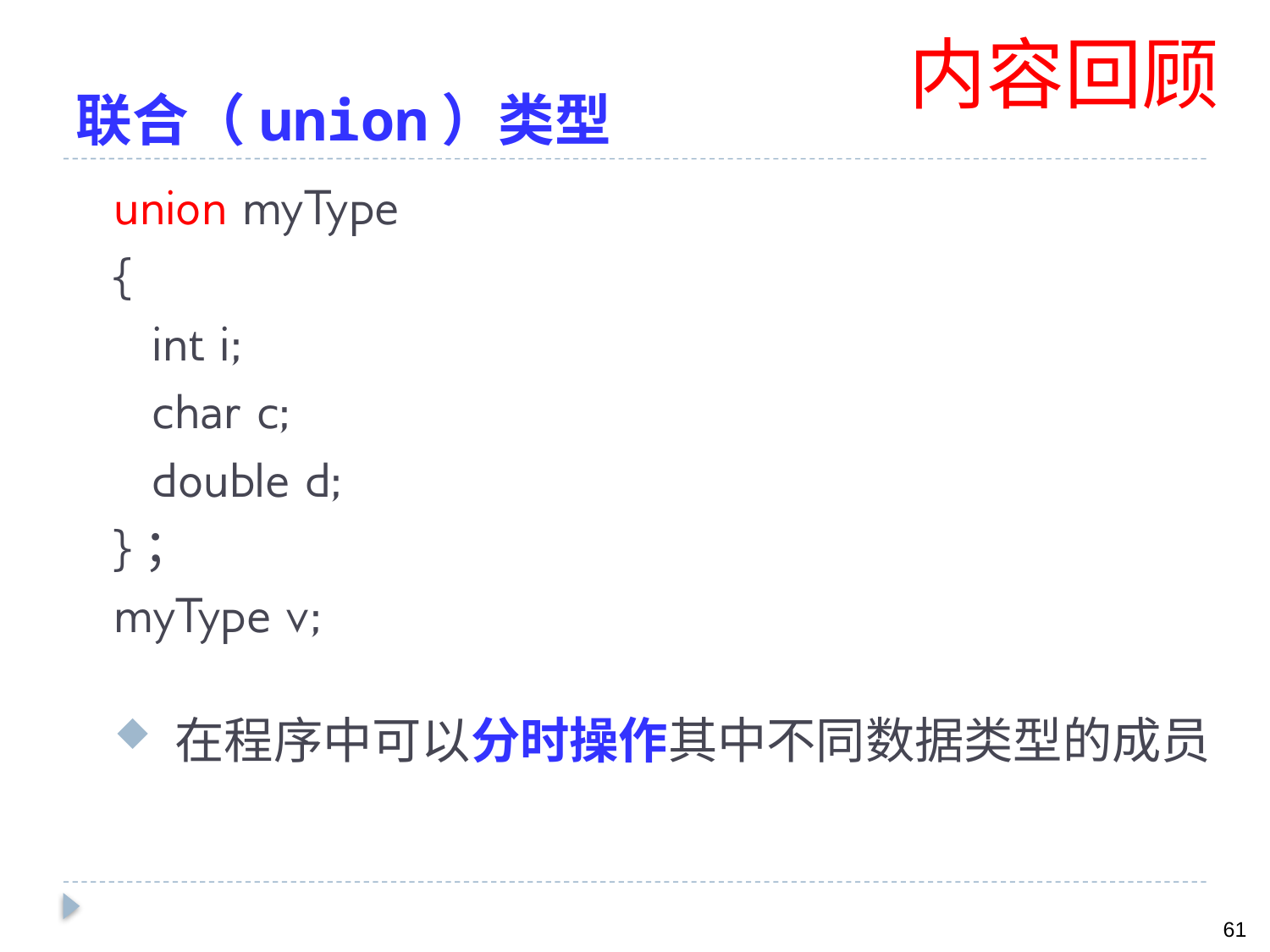

内容回顾
# 联合（union）类型
union myType
{
	int i;
	char c;
	double d;
}；
myType v;

 在程序中可以分时操作其中不同数据类型的成员
61